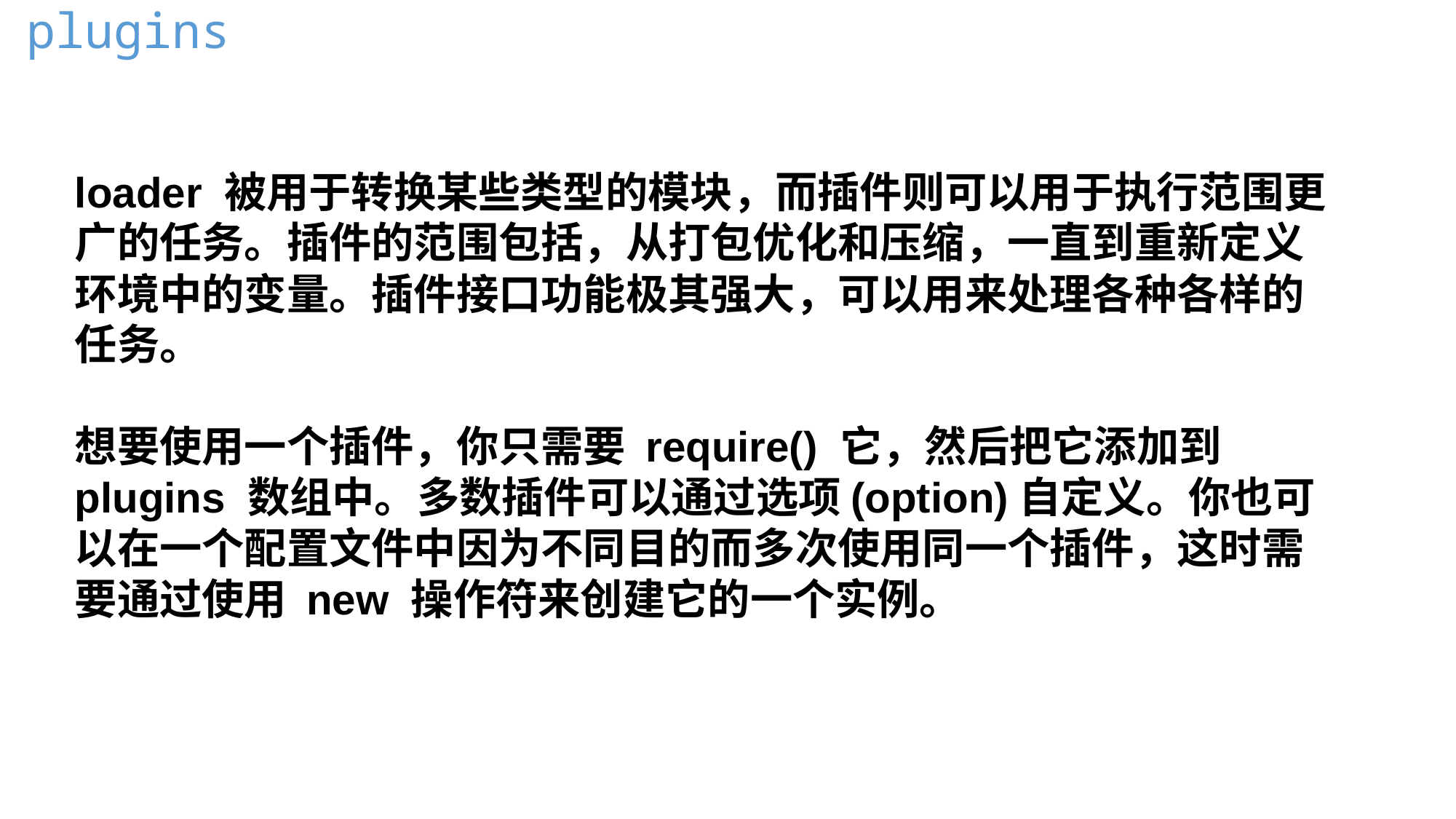

plugins

loader 被用于转换某些类型的模块，而插件则可以用于执行范围更广的任务。插件的范围包括，从打包优化和压缩，一直到重新定义环境中的变量。插件接口功能极其强大，可以用来处理各种各样的任务。

想要使用一个插件，你只需要 require() 它，然后把它添加到 plugins 数组中。多数插件可以通过选项(option)自定义。你也可以在一个配置文件中因为不同目的而多次使用同一个插件，这时需要通过使用 new 操作符来创建它的一个实例。